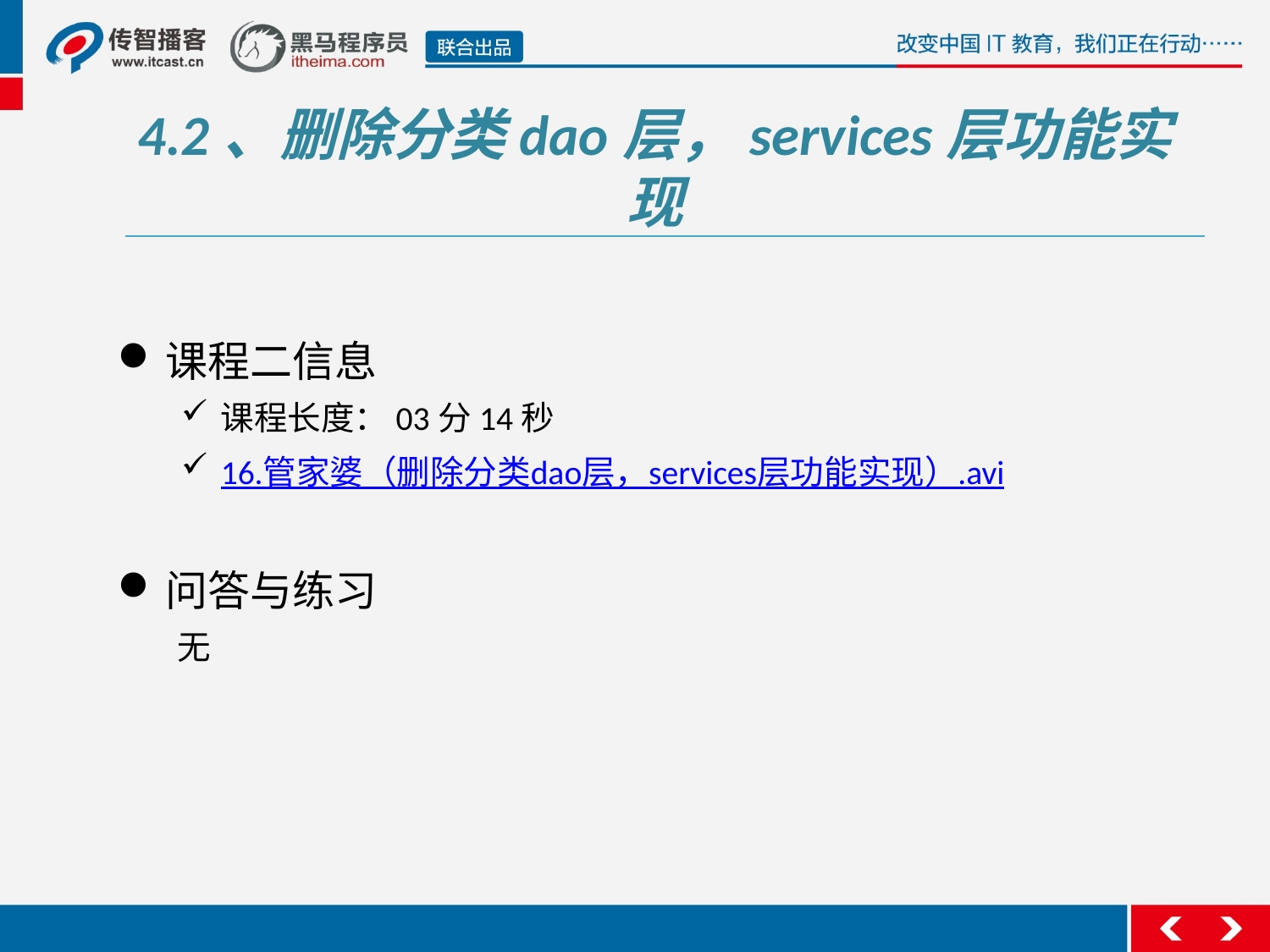

4.2、删除分类dao层，services层功能实现

课程二信息
课程长度：03分14秒
16.管家婆（删除分类dao层，services层功能实现）.avi

问答与练习
       无